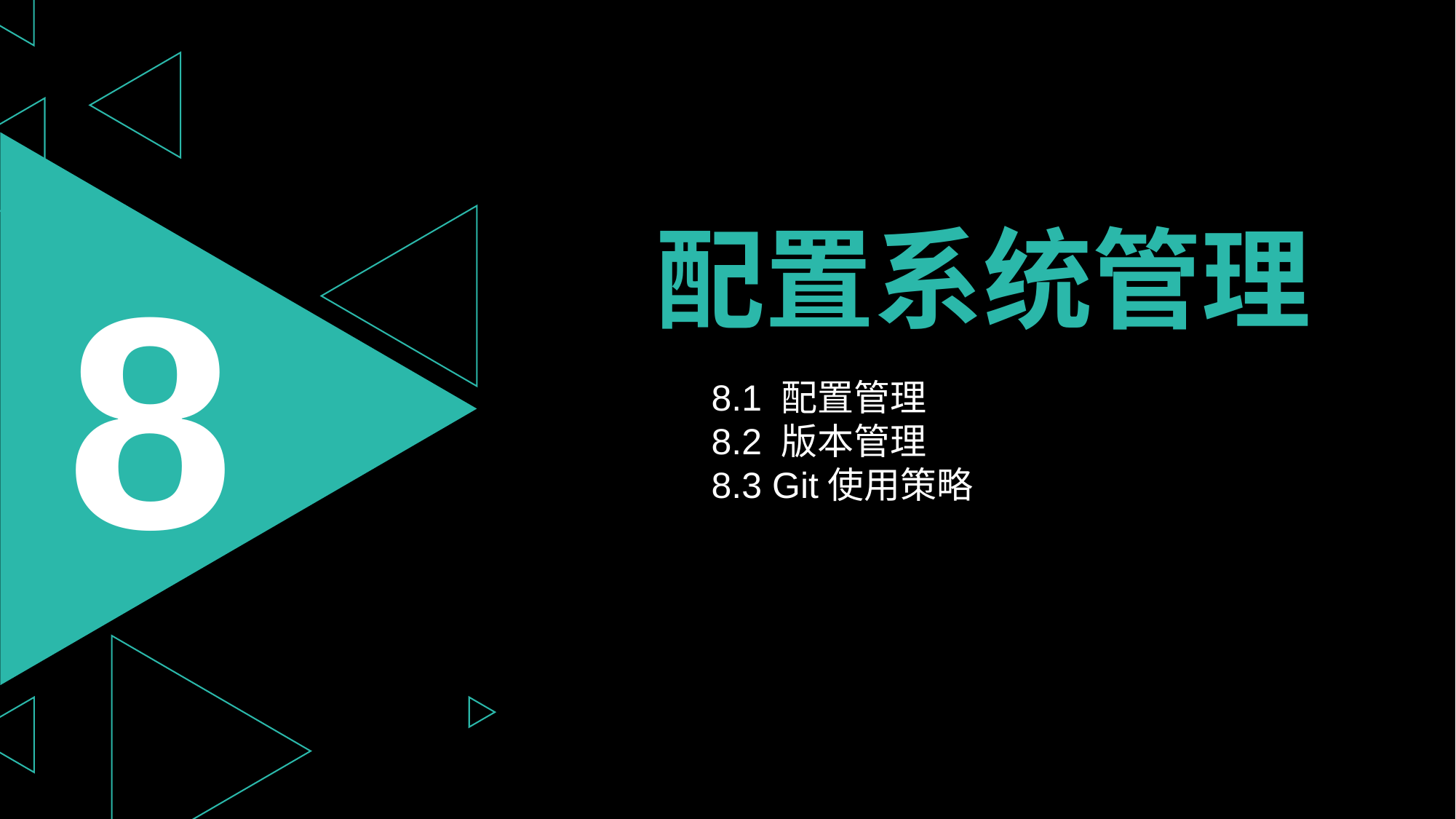

配置系统管理
8
8.1 配置管理
8.2 版本管理
8.3 Git使用策略